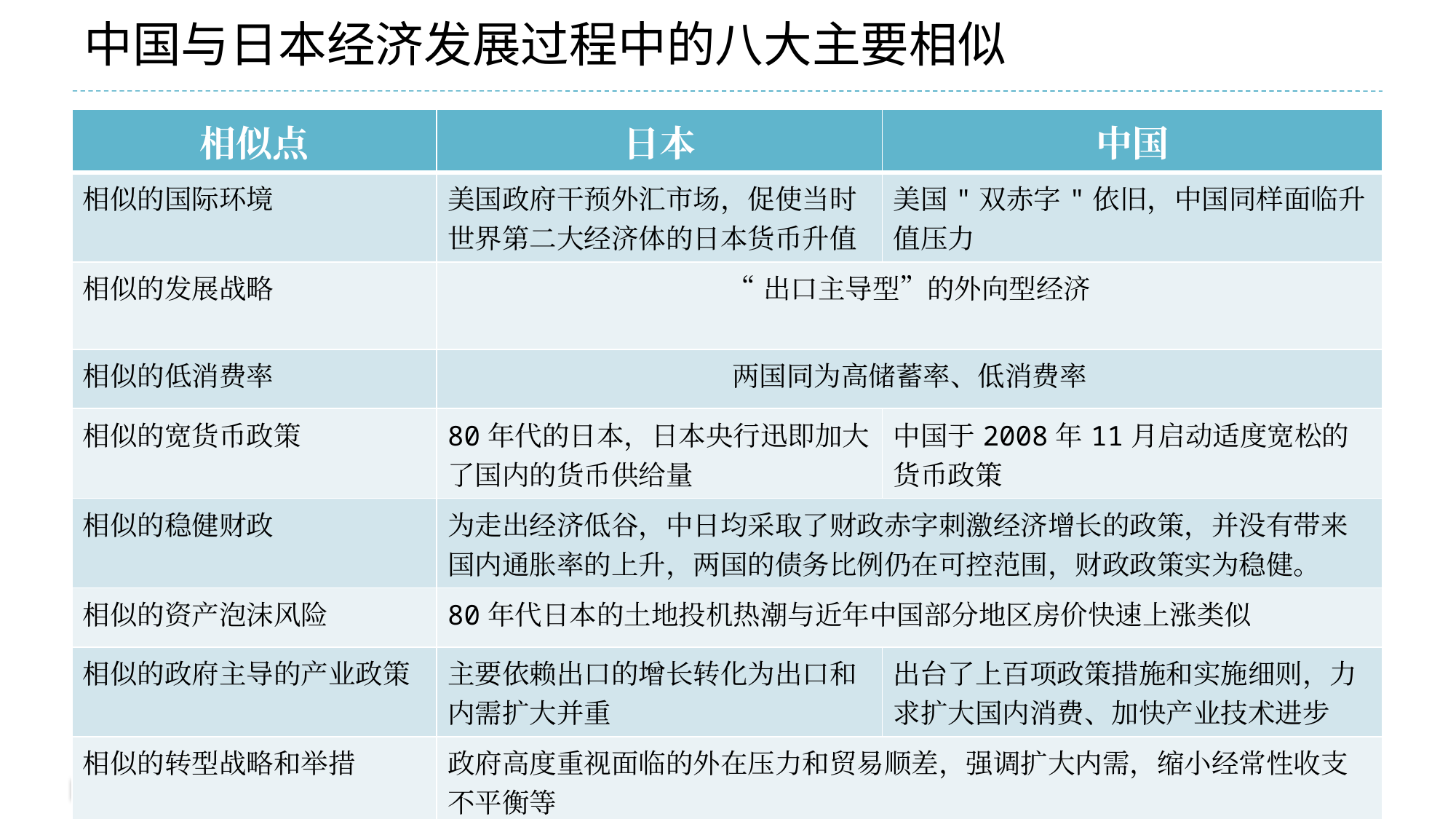

# 中国与日本经济发展过程中的八大主要相似
| 相似点 | 日本 | 中国 |
| --- | --- | --- |
| 相似的国际环境 | 美国政府干预外汇市场，促使当时世界第二大经济体的日本货币升值 | 美国"双赤字"依旧，中国同样面临升值压力 |
| 相似的发展战略 | “出口主导型”的外向型经济 |  |
| 相似的低消费率 | 两国同为高储蓄率、低消费率 |  |
| 相似的宽货币政策 | 80年代的日本，日本央行迅即加大了国内的货币供给量 | 中国于2008年11月启动适度宽松的货币政策 |
| 相似的稳健财政 | 为走出经济低谷，中日均采取了财政赤字刺激经济增长的政策，并没有带来国内通胀率的上升，两国的债务比例仍在可控范围，财政政策实为稳健。 |  |
| 相似的资产泡沫风险 | 80年代日本的土地投机热潮与近年中国部分地区房价快速上涨类似 |  |
| 相似的政府主导的产业政策 | 主要依赖出口的增长转化为出口和内需扩大并重 | 出台了上百项政策措施和实施细则，力求扩大国内消费、加快产业技术进步 |
| 相似的转型战略和举措 | 政府高度重视面临的外在压力和贸易顺差，强调扩大内需，缩小经常性收支不平衡等 |  |
第7页